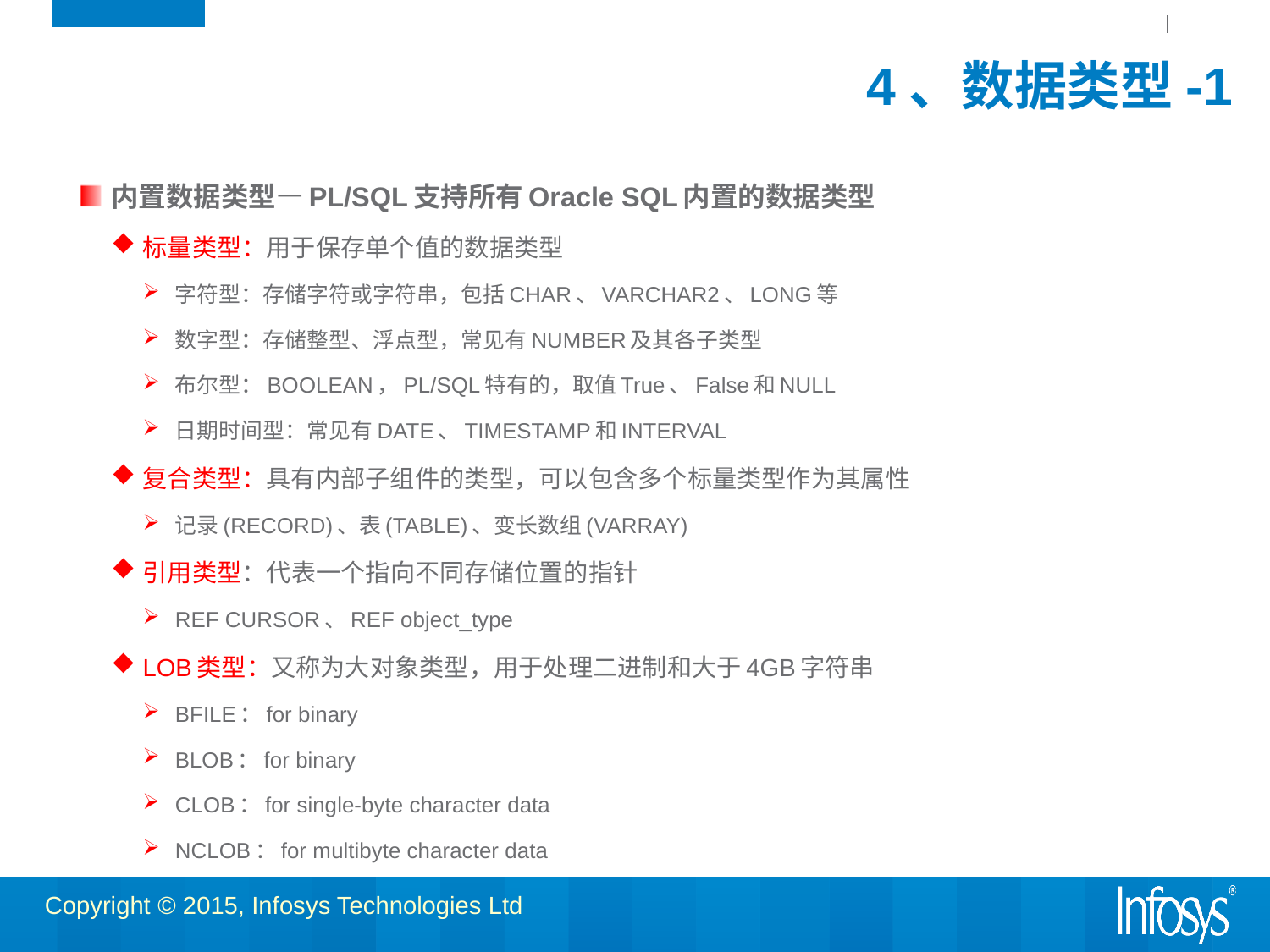

# 4、数据类型-1
内置数据类型—PL/SQL支持所有Oracle SQL内置的数据类型
标量类型：用于保存单个值的数据类型
字符型：存储字符或字符串，包括CHAR、VARCHAR2、LONG等
数字型：存储整型、浮点型，常见有NUMBER及其各子类型
布尔型：BOOLEAN，PL/SQL特有的，取值True、False和NULL
日期时间型：常见有DATE、TIMESTAMP和INTERVAL
复合类型：具有内部子组件的类型，可以包含多个标量类型作为其属性
记录(RECORD)、表(TABLE)、变长数组(VARRAY)
引用类型：代表一个指向不同存储位置的指针
REF CURSOR、REF object_type
LOB类型：又称为大对象类型，用于处理二进制和大于4GB字符串
BFILE：for binary
BLOB：for binary
CLOB：for single-byte character data
NCLOB：for multibyte character data